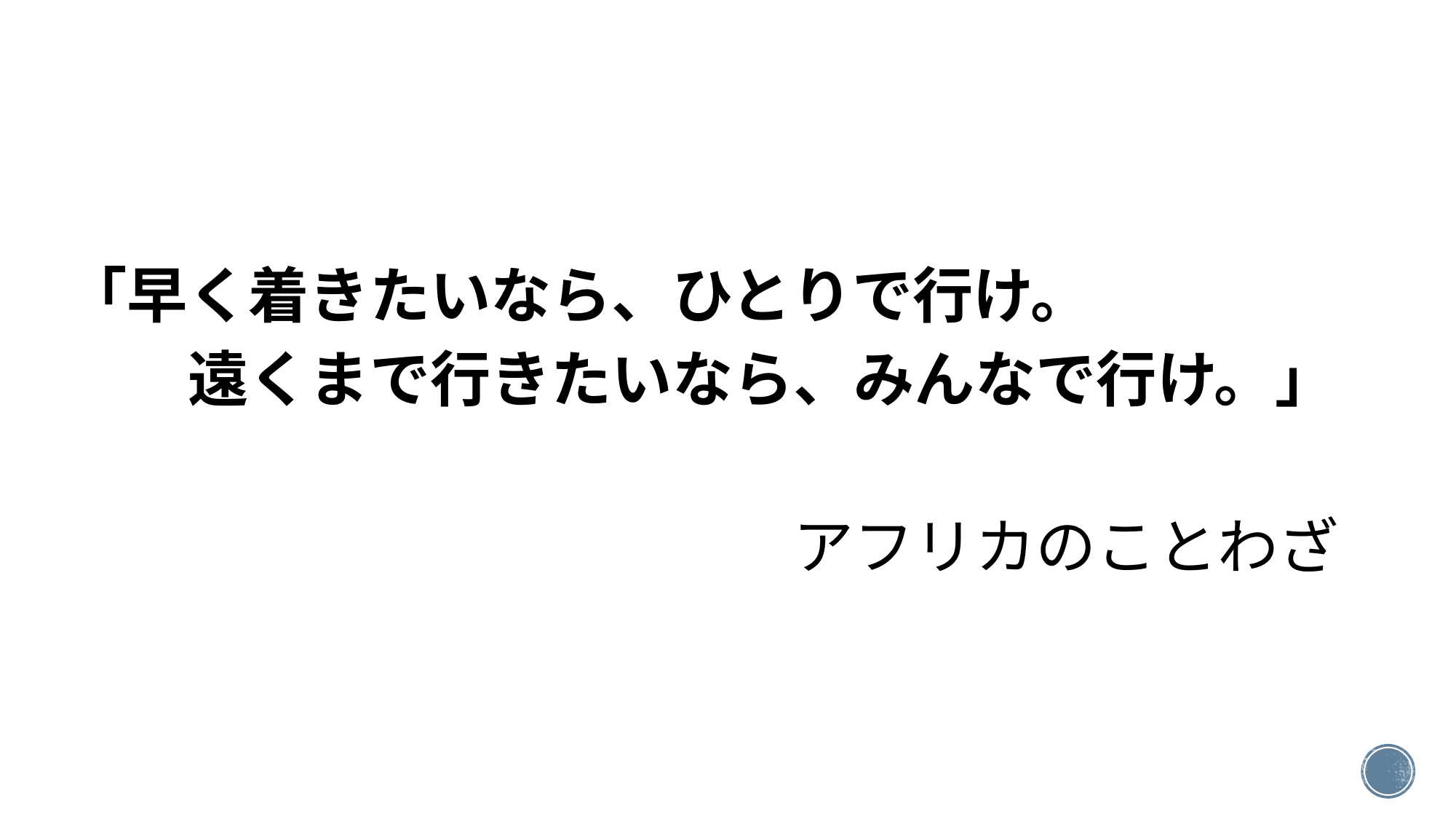

「早く着きたいなら、ひとりで行け。
　　遠くまで行きたいなら、みんなで行け。」

　　　　　　　　　　　　アフリカのことわざ